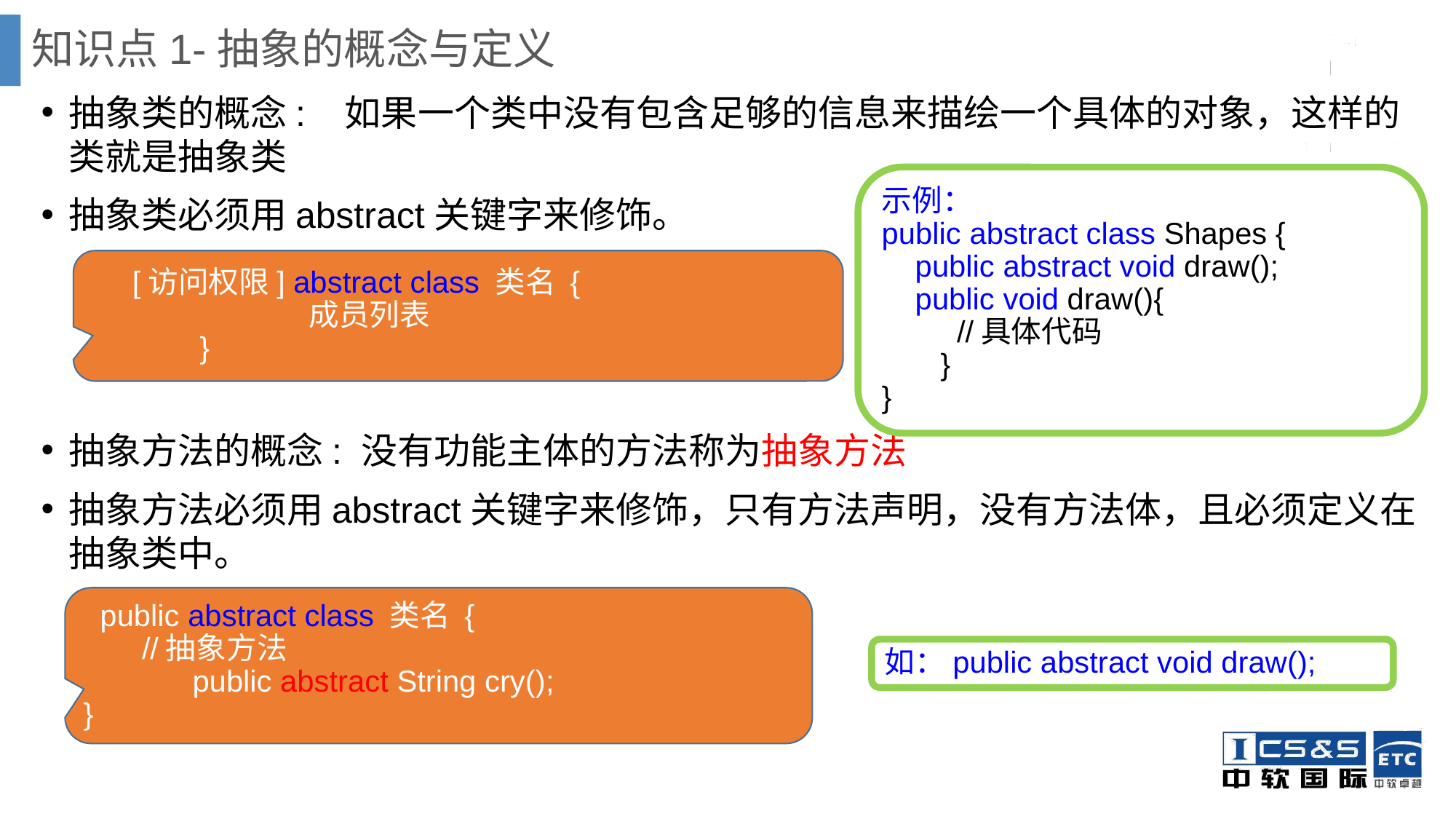

# 知识点1-抽象的概念与定义
抽象类的概念:   如果一个类中没有包含足够的信息来描绘一个具体的对象，这样的类就是抽象类
抽象类必须用abstract关键字来修饰。

抽象方法的概念: 没有功能主体的方法称为抽象方法
抽象方法必须用abstract关键字来修饰，只有方法声明，没有方法体，且必须定义在抽象类中。

示例：
public abstract class Shapes {
    public abstract void draw();
    public void draw(){
         //具体代码
       }
}
     [访问权限] abstract class 类名 {
		成员列表
	}
  public abstract class 类名 {
       //抽象方法
	public abstract String cry();
}
如：public abstract void draw();